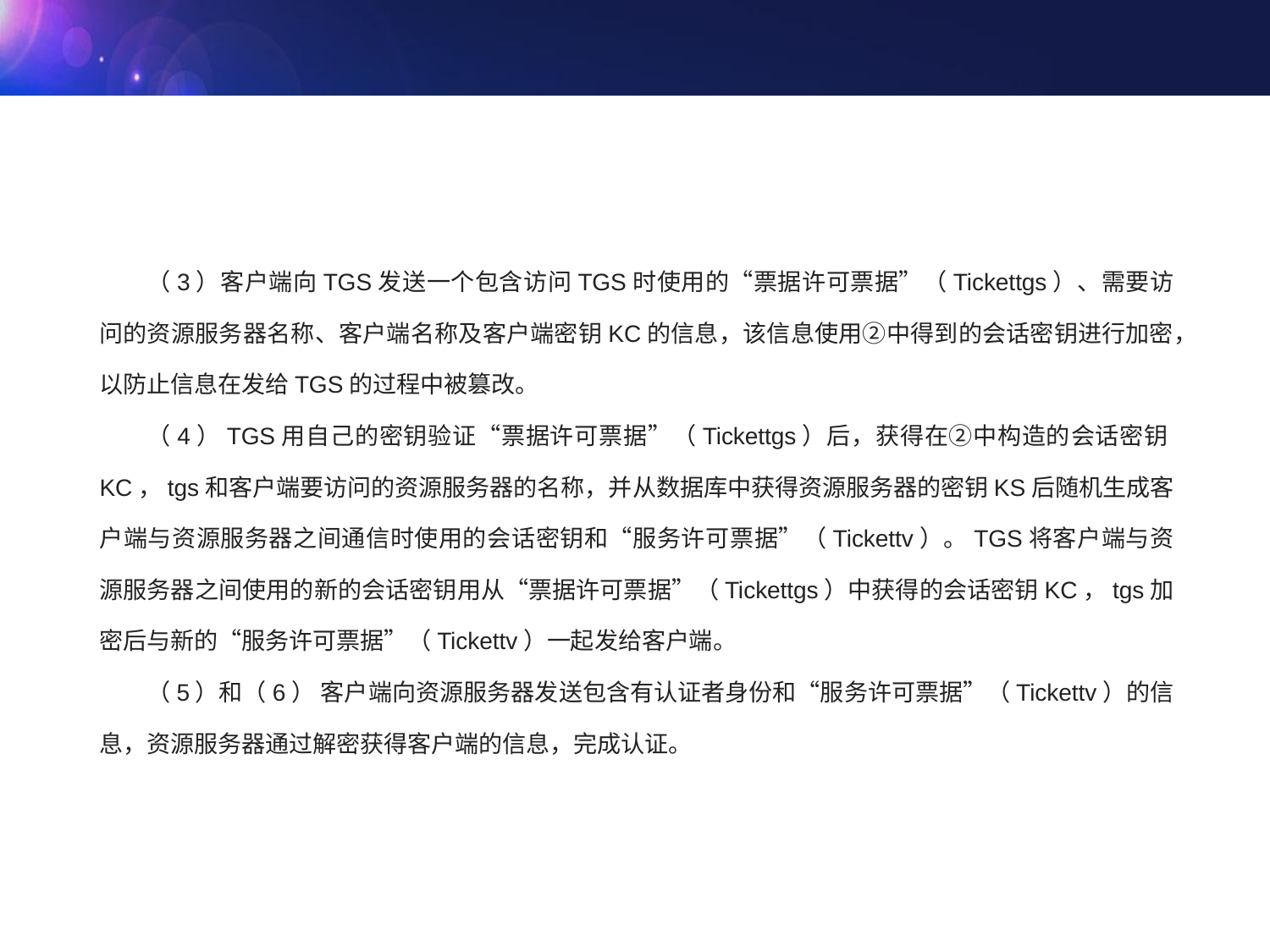

4.6 Kerberos协议
（3）客户端向TGS发送一个包含访问TGS时使用的“票据许可票据”（Tickettgs）、需要访问的资源服务器名称、客户端名称及客户端密钥KC的信息，该信息使用②中得到的会话密钥进行加密，以防止信息在发给TGS的过程中被篡改。
（4）TGS用自己的密钥验证“票据许可票据”（Tickettgs）后，获得在②中构造的会话密钥KC，tgs和客户端要访问的资源服务器的名称，并从数据库中获得资源服务器的密钥KS后随机生成客户端与资源服务器之间通信时使用的会话密钥和“服务许可票据”（Tickettv）。TGS将客户端与资源服务器之间使用的新的会话密钥用从“票据许可票据”（Tickettgs）中获得的会话密钥KC，tgs加密后与新的“服务许可票据”（Tickettv）一起发给客户端。
（5）和（6） 客户端向资源服务器发送包含有认证者身份和“服务许可票据”（Tickettv）的信息，资源服务器通过解密获得客户端的信息，完成认证。